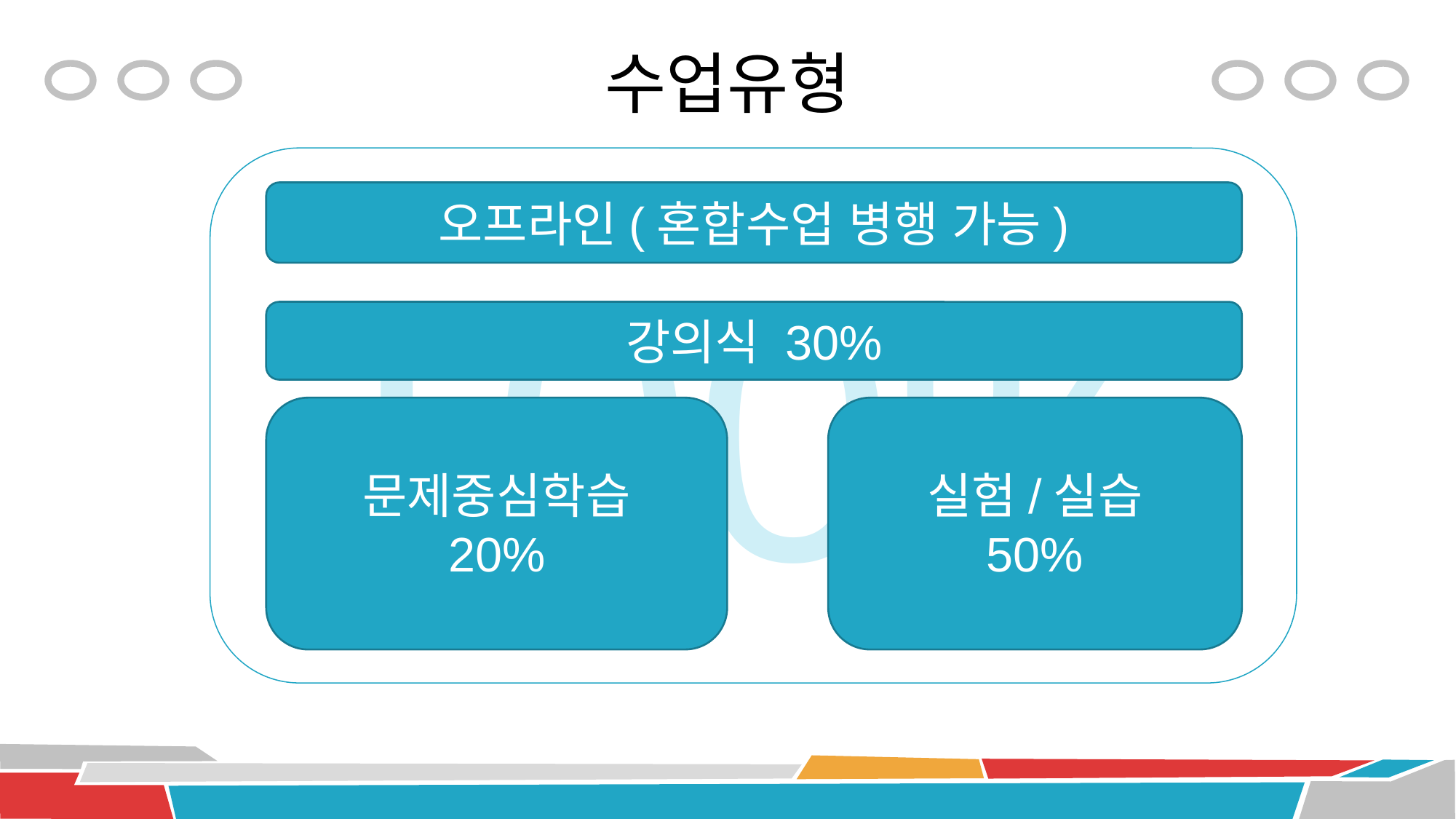

# 수업유형
100%
오프라인(혼합수업 병행 가능)
강의식 30%
문제중심학습
20%
실험/실습
50%